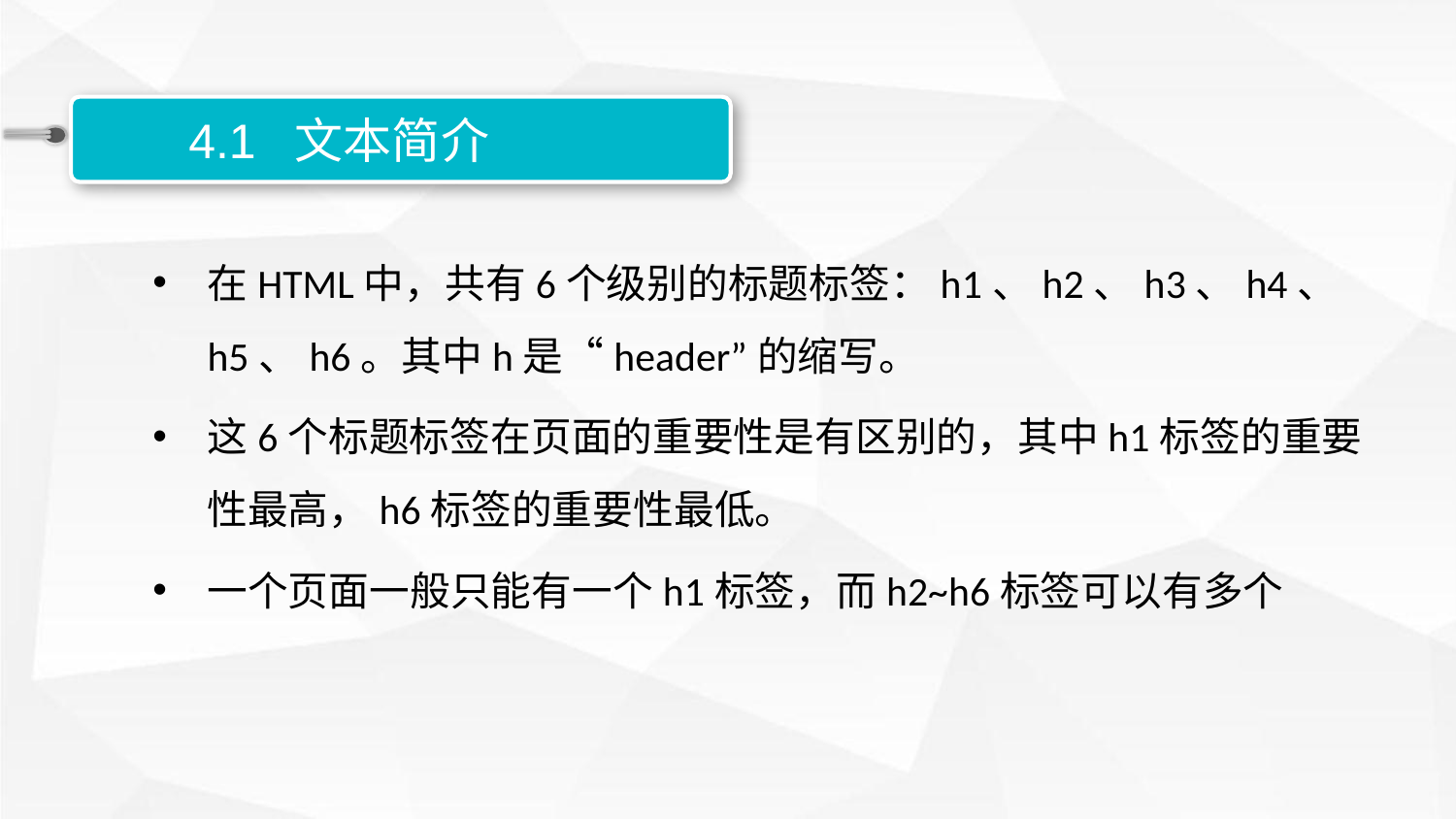

4.1  文本简介

在HTML中，共有6个级别的标题标签：h1、h2、h3、h4、h5、h6。其中h是“header”的缩写。
这6个标题标签在页面的重要性是有区别的，其中h1标签的重要性最高，h6标签的重要性最低。
一个页面一般只能有一个h1标签，而h2~h6标签可以有多个